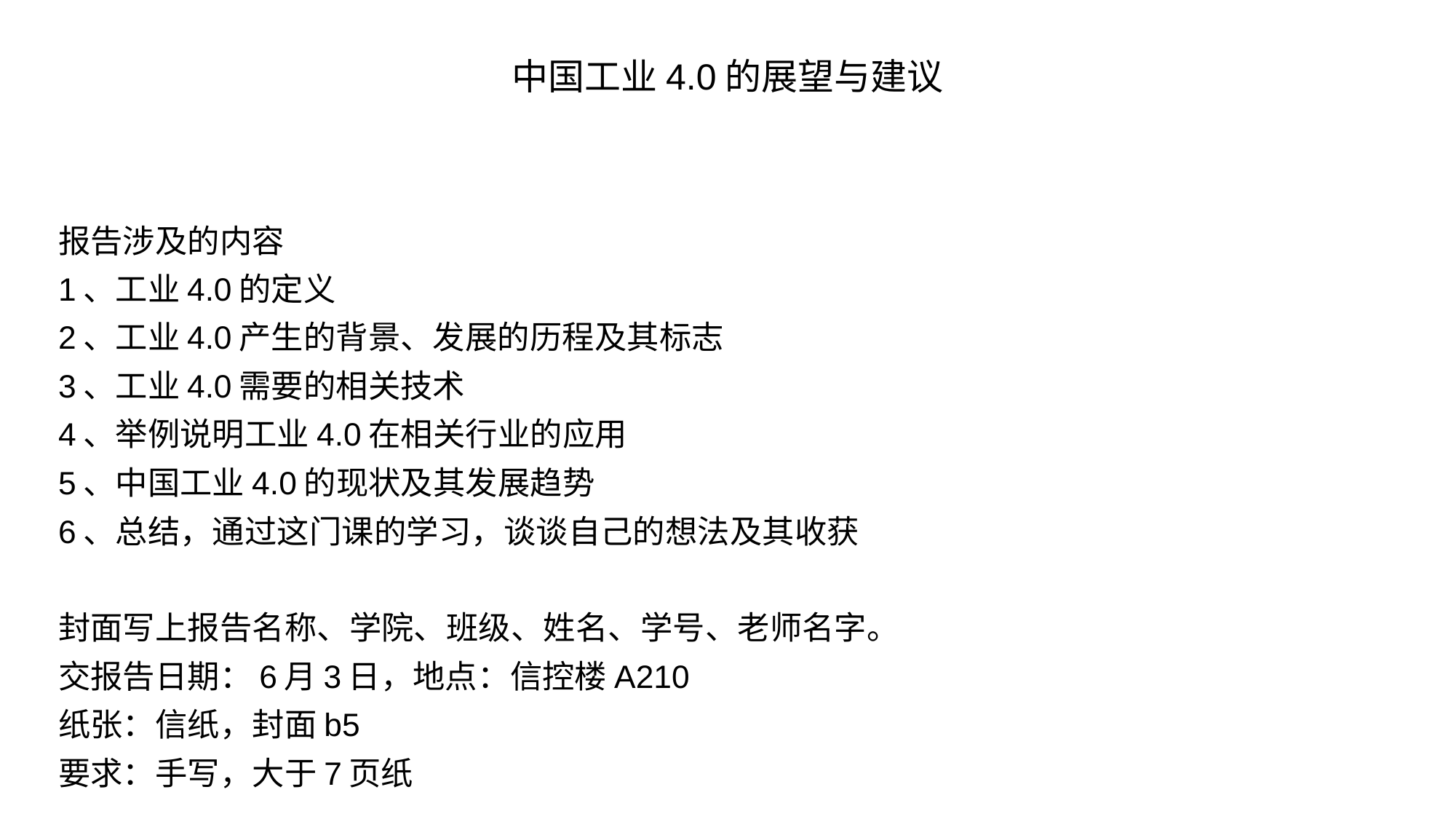

中国工业4.0的展望与建议
报告涉及的内容
1、工业4.0的定义
2、工业4.0产生的背景、发展的历程及其标志
3、工业4.0需要的相关技术
4、举例说明工业4.0在相关行业的应用
5、中国工业4.0的现状及其发展趋势
6、总结，通过这门课的学习，谈谈自己的想法及其收获

封面写上报告名称、学院、班级、姓名、学号、老师名字。
交报告日期：6月3日，地点：信控楼A210
纸张：信纸，封面b5
要求：手写，大于7页纸